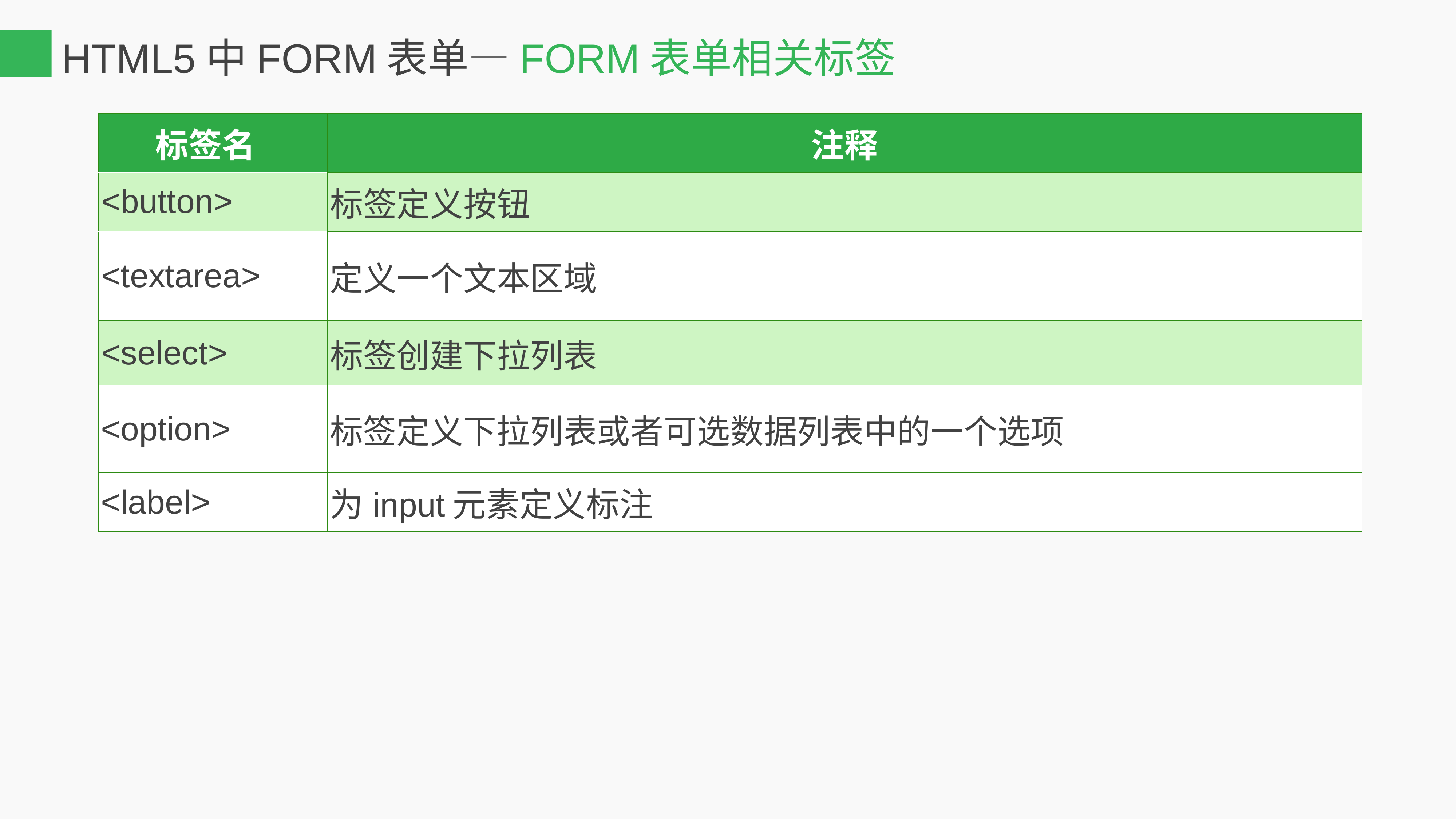

# HTML5中FORM表单—FORM表单相关标签
| 标签名 | 注释 |
| --- | --- |
| <button> | 标签定义按钮 |
| <textarea> | 定义一个文本区域 |
| <select> | 标签创建下拉列表 |
| <option> | 标签定义下拉列表或者可选数据列表中的一个选项 |
| <label> | 为input元素定义标注 |